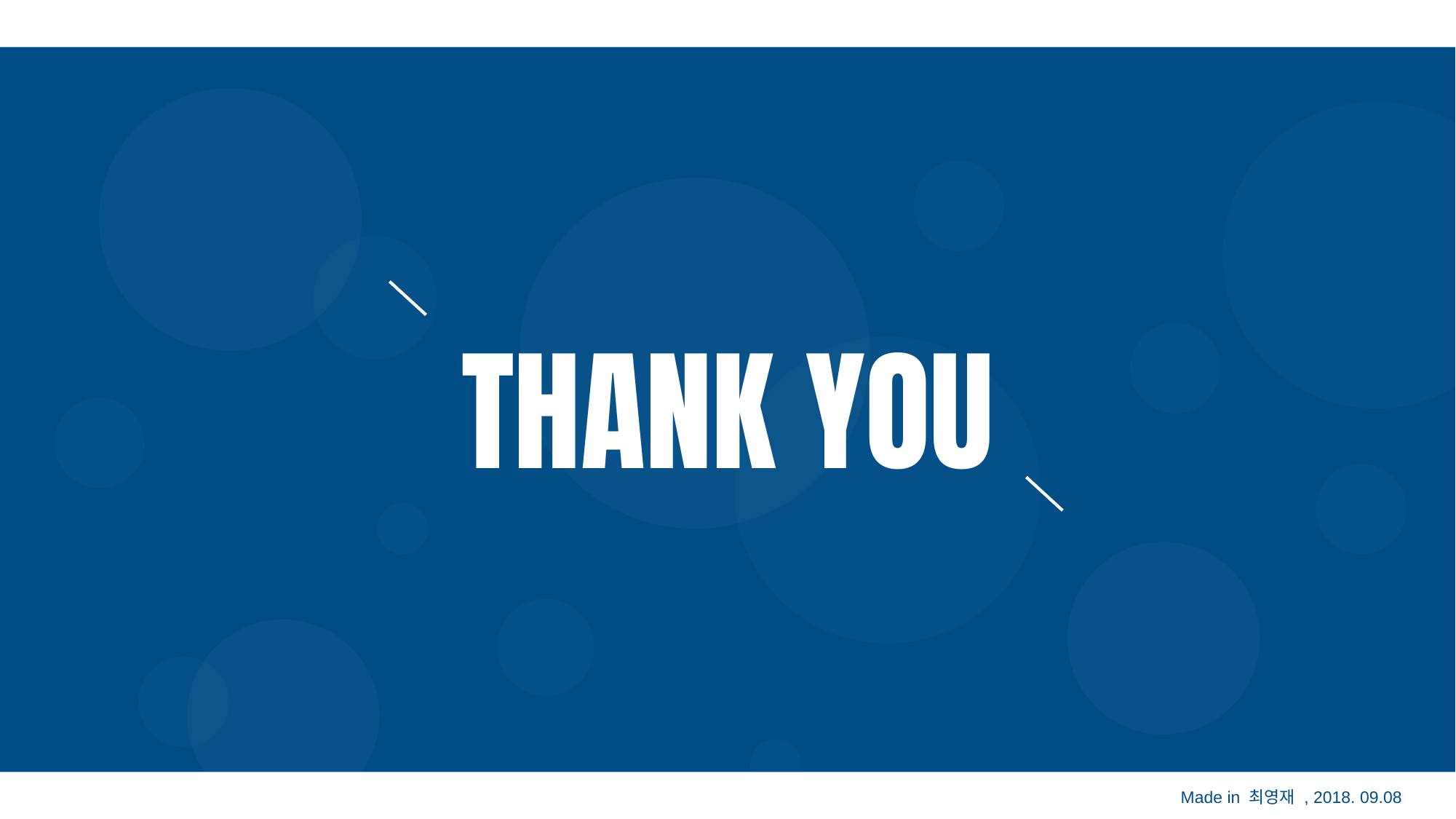

THANK YOU
Made in 최영재 , 2018. 09.08